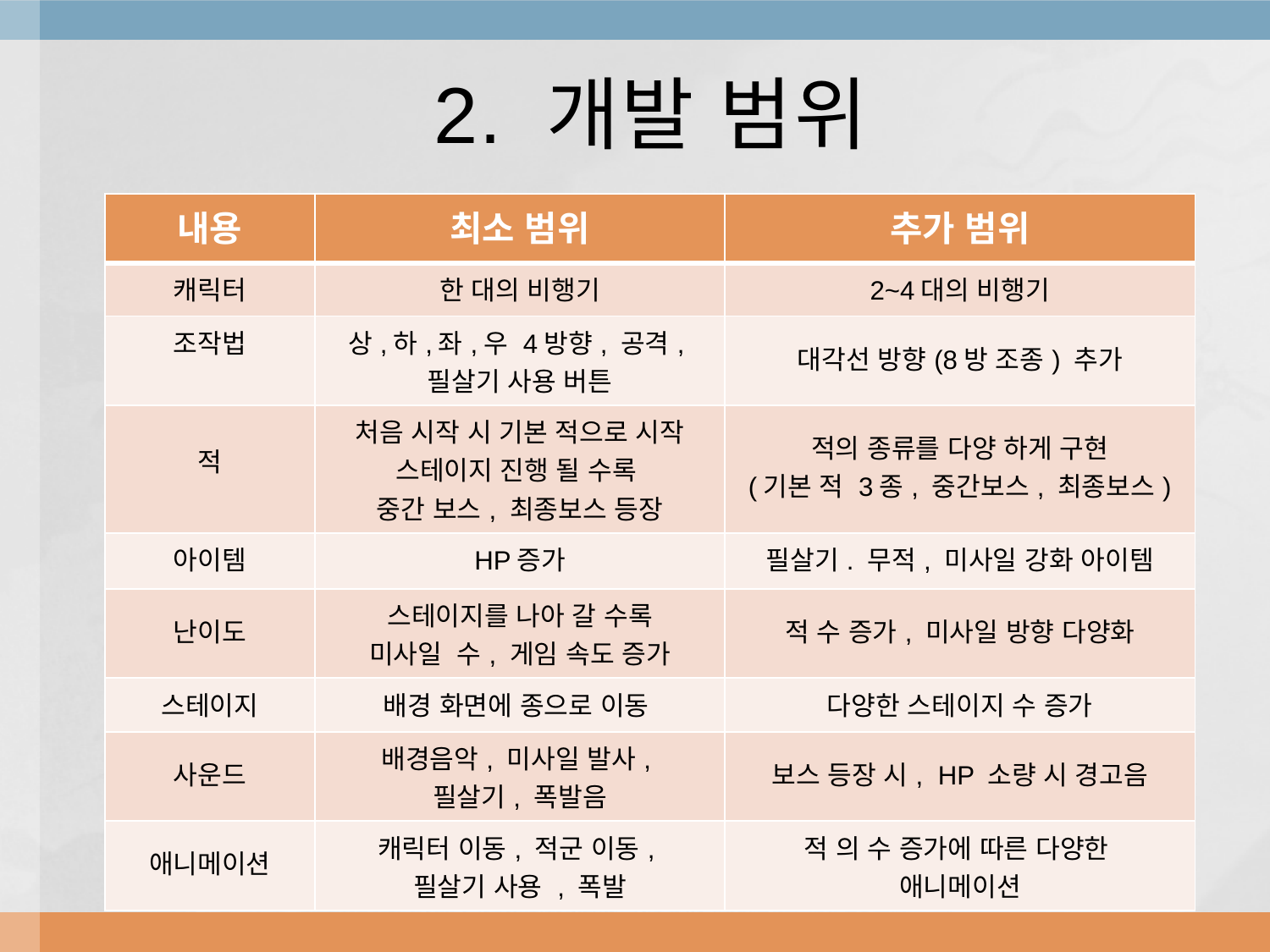

# 2. 개발 범위
| 내용 | 최소 범위 | 추가 범위 |
| --- | --- | --- |
| 캐릭터 | 한 대의 비행기 | 2~4대의 비행기 |
| 조작법 | 상,하,좌,우 4방향, 공격, 필살기 사용 버튼 | 대각선 방향(8방 조종) 추가 |
| 적 | 처음 시작 시 기본 적으로 시작 스테이지 진행 될 수록 중간 보스, 최종보스 등장 | 적의 종류를 다양 하게 구현 (기본 적 3종, 중간보스, 최종보스) |
| 아이템 | HP증가 | 필살기. 무적, 미사일 강화 아이템 |
| 난이도 | 스테이지를 나아 갈 수록 미사일 수, 게임 속도 증가 | 적 수 증가, 미사일 방향 다양화 |
| 스테이지 | 배경 화면에 종으로 이동 | 다양한 스테이지 수 증가 |
| 사운드 | 배경음악, 미사일 발사, 필살기, 폭발음 | 보스 등장 시, HP 소량 시 경고음 |
| 애니메이션 | 캐릭터 이동, 적군 이동, 필살기 사용 , 폭발 | 적 의 수 증가에 따른 다양한 애니메이션 |